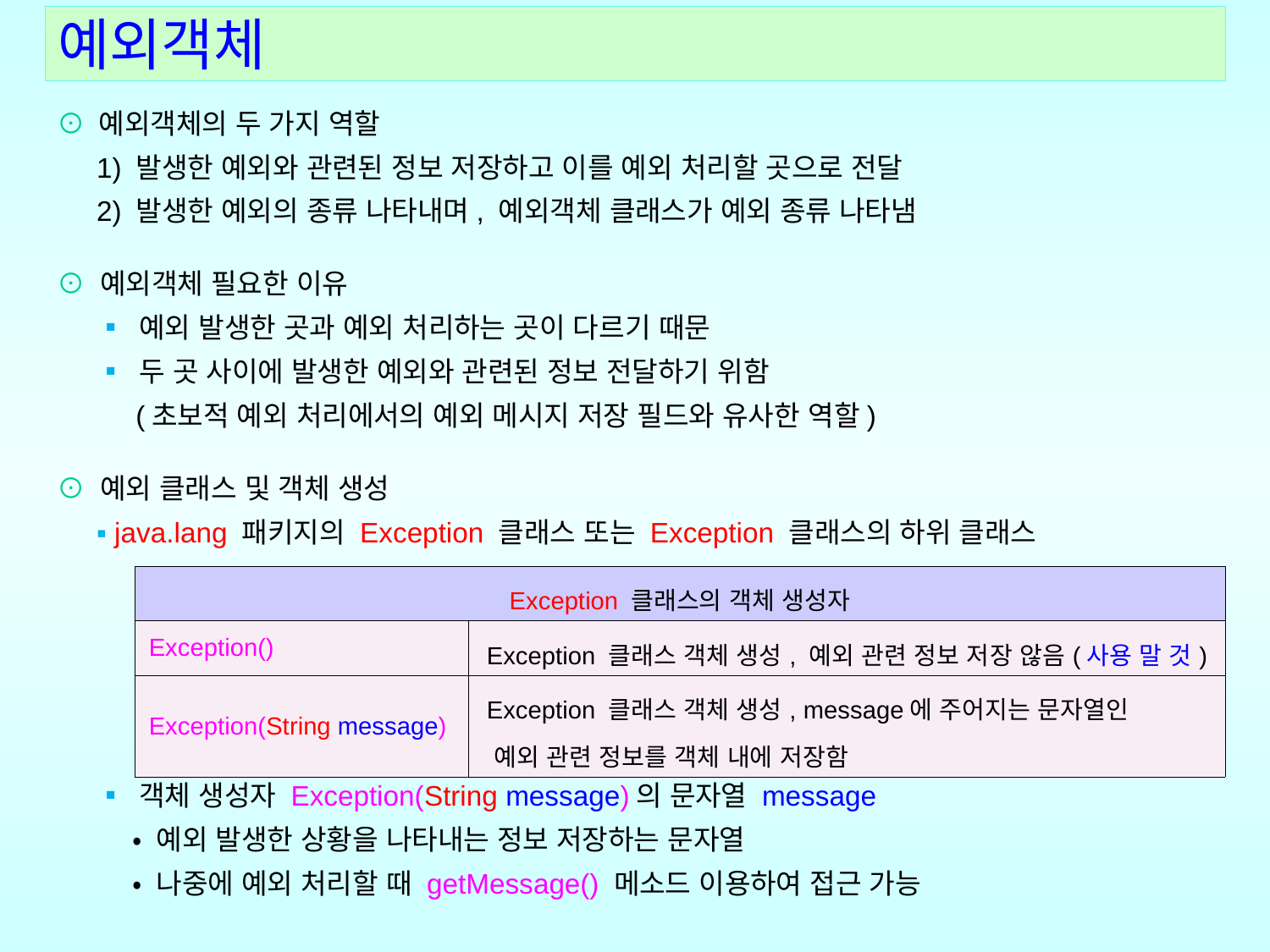

예외객체
⊙ 예외객체의 두 가지 역할
     1) 발생한 예외와 관련된 정보 저장하고 이를 예외 처리할 곳으로 전달
     2) 발생한 예외의 종류 나타내며, 예외객체 클래스가 예외 종류 나타냄

⊙ 예외객체 필요한 이유
     ▪ 예외 발생한 곳과 예외 처리하는 곳이 다르기 때문
     ▪ 두 곳 사이에 발생한 예외와 관련된 정보 전달하기 위함
          (초보적 예외 처리에서의 예외 메시지 저장 필드와 유사한 역할)

⊙ 예외 클래스 및 객체 생성
     ▪ java.lang 패키지의 Exception 클래스 또는 Exception 클래스의 하위 클래스

     ▪ 객체 생성자 Exception(String message)의 문자열 message
          • 예외 발생한 상황을 나타내는 정보 저장하는 문자열
          • 나중에 예외 처리할 때 getMessage() 메소드 이용하여 접근 가능
| Exception 클래스의 객체 생성자 |  |
| --- | --- |
| Exception() | Exception 클래스 객체 생성, 예외 관련 정보 저장 않음(사용 말 것) |
| Exception(String message) | Exception 클래스 객체 생성, message에 주어지는 문자열인 예외 관련 정보를 객체 내에 저장함 |